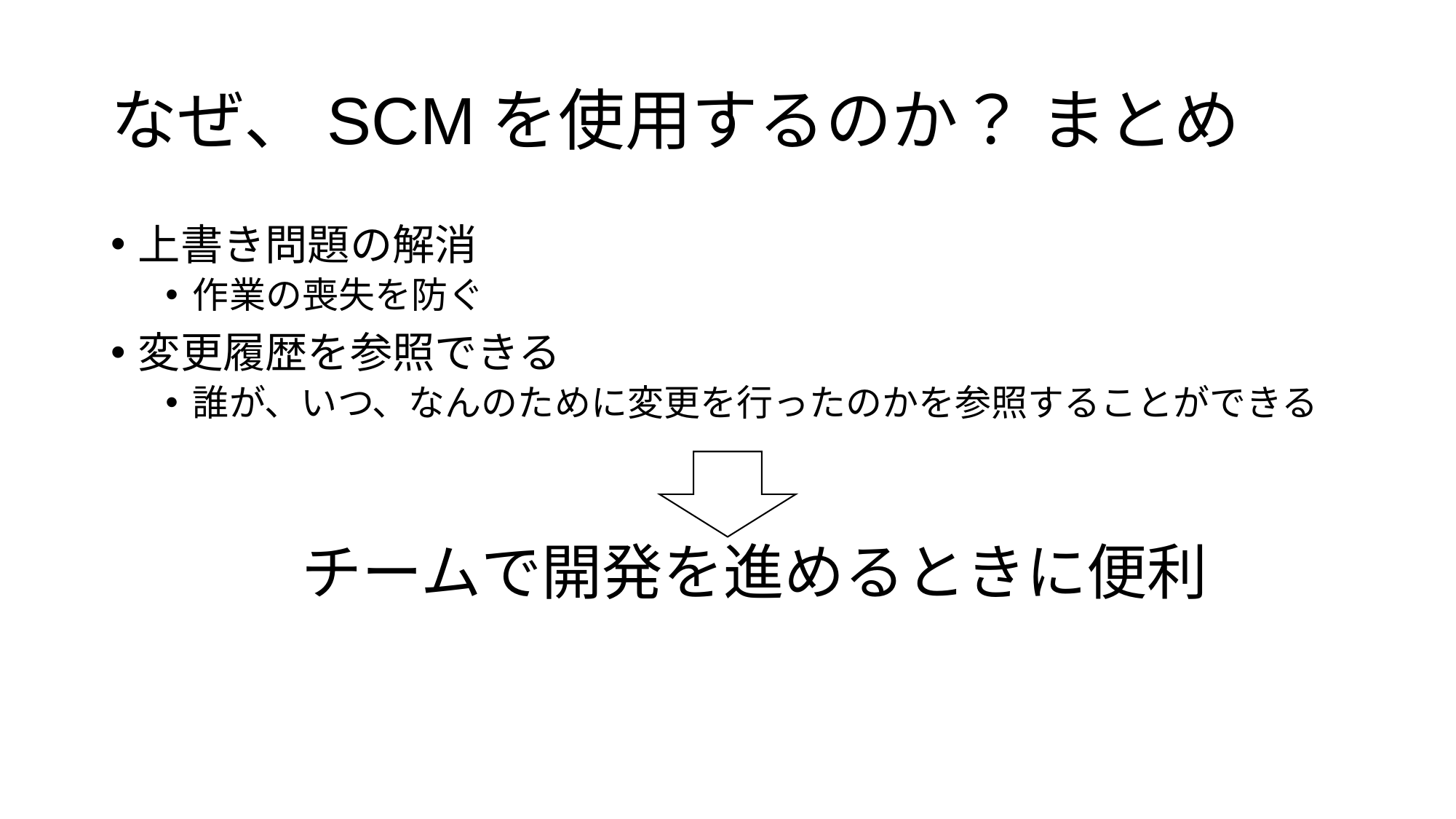

# なぜ、SCMを使用するのか？ まとめ
上書き問題の解消
作業の喪失を防ぐ
変更履歴を参照できる
誰が、いつ、なんのために変更を行ったのかを参照することができる

チームで開発を進めるときに便利